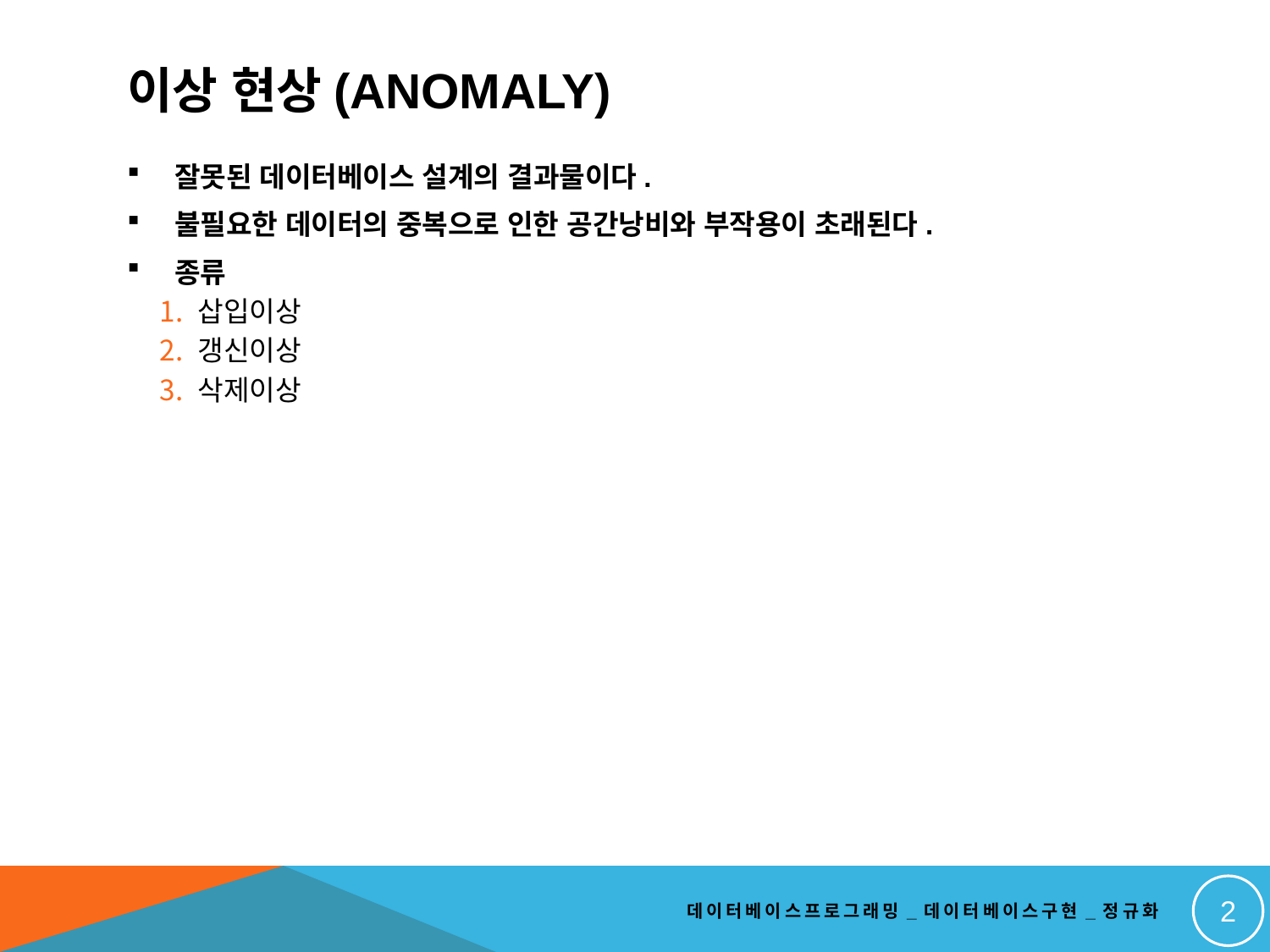

# 이상 현상(Anomaly)
잘못된 데이터베이스 설계의 결과물이다.
불필요한 데이터의 중복으로 인한 공간낭비와 부작용이 초래된다.
종류
 삽입이상
 갱신이상
 삭제이상
2
데이터베이스프로그래밍_데이터베이스구현_정규화